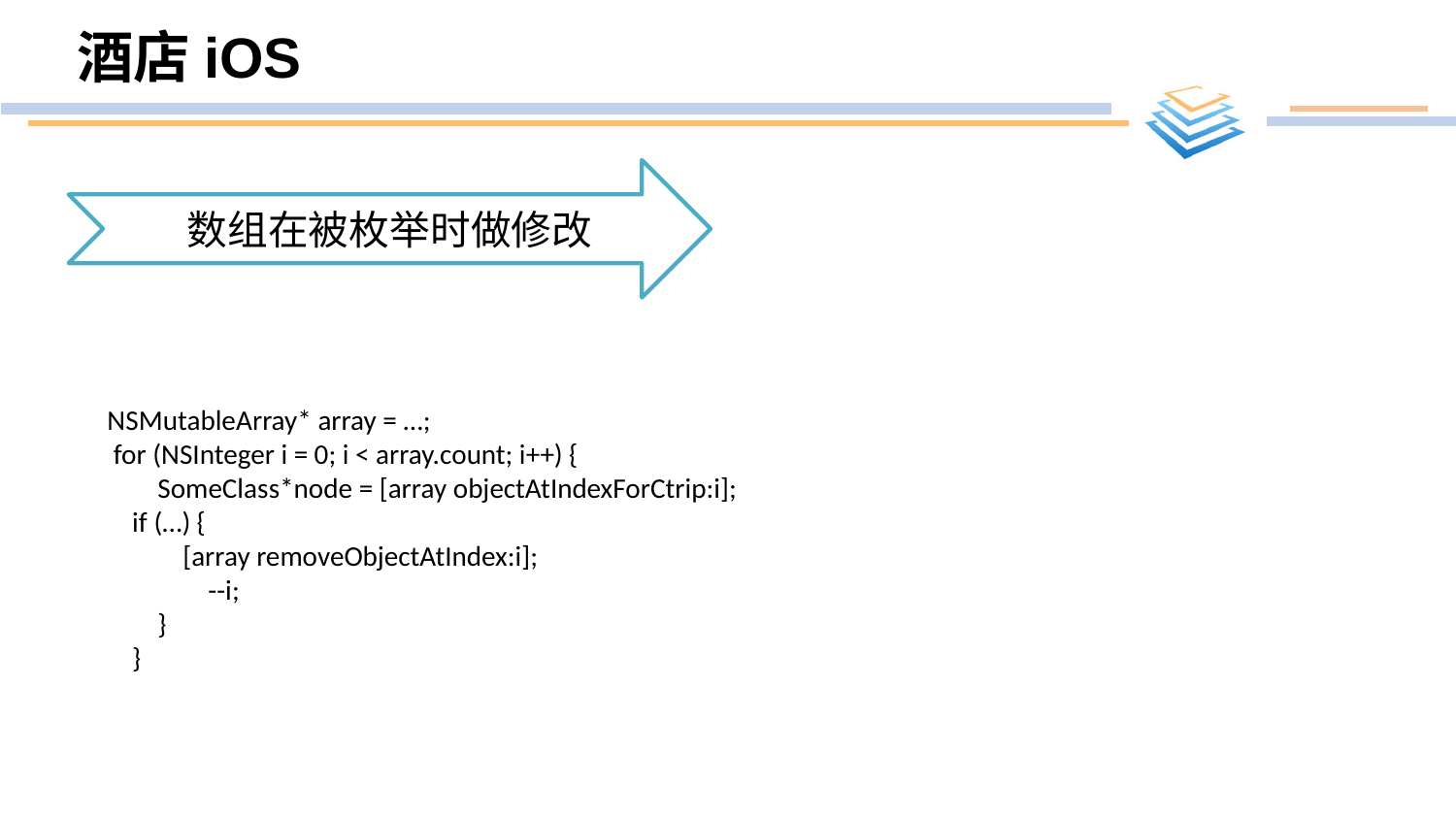

# 酒店iOS
数组在被枚举时做修改

NSMutableArray* array = …;
 for (NSInteger i = 0; i < array.count; i++) {
        SomeClass*node = [array objectAtIndexForCtrip:i];
    if (…) {
            [array removeObjectAtIndex:i];
                --i;
        }
    }